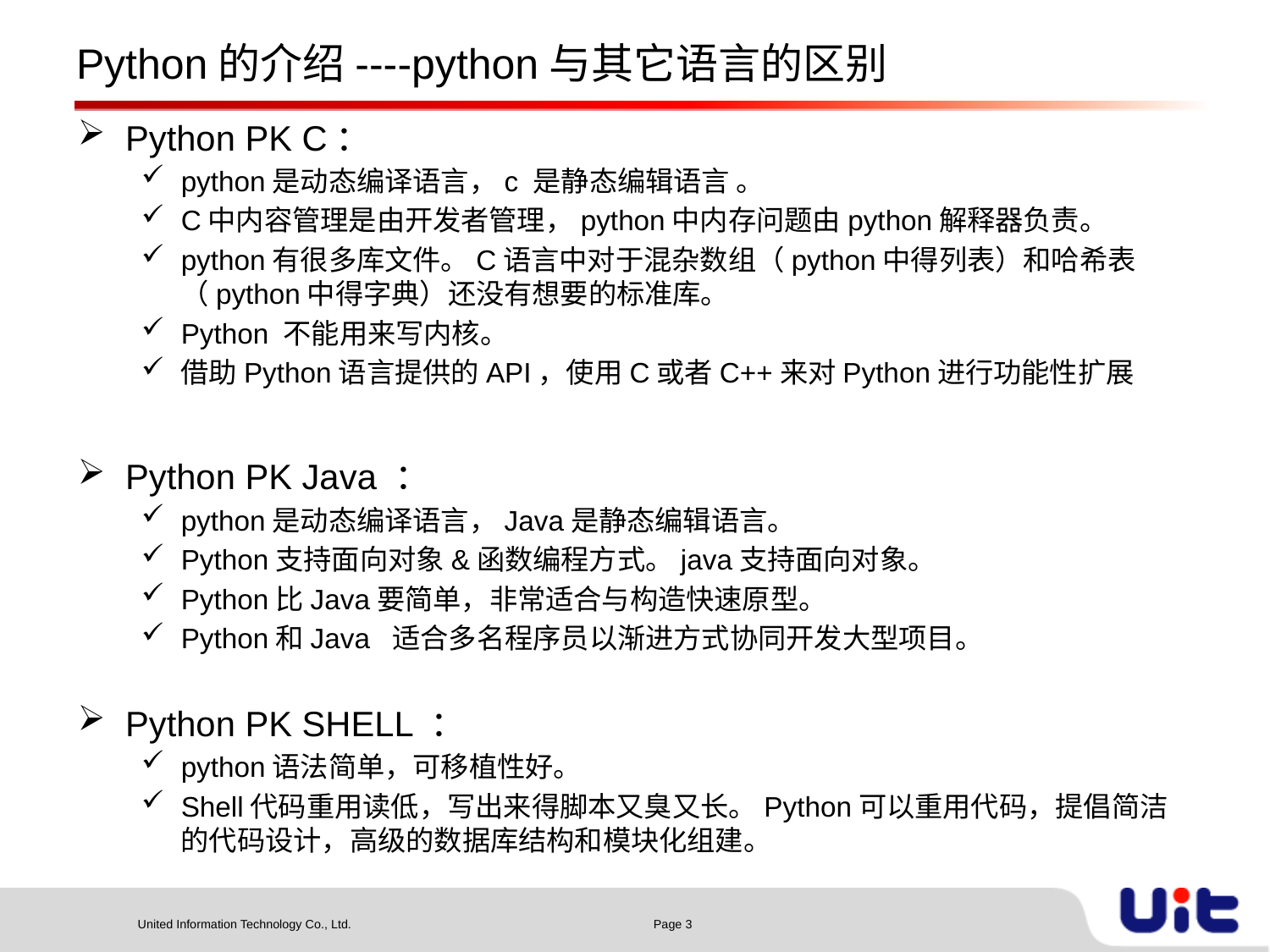

# Python的介绍----python与其它语言的区别
Python PK C：
python是动态编译语言，c 是静态编辑语言 。
C中内容管理是由开发者管理，python中内存问题由python解释器负责。
python有很多库文件。C语言中对于混杂数组（python中得列表）和哈希表（python中得字典）还没有想要的标准库。
Python 不能用来写内核。
借助Python语言提供的API，使用C或者C++来对Python进行功能性扩展

Python PK Java ：
python是动态编译语言，Java是静态编辑语言。
Python支持面向对象&函数编程方式。java支持面向对象。
Python比Java要简单，非常适合与构造快速原型。
Python和Java  适合多名程序员以渐进方式协同开发大型项目。

Python PK SHELL ：
python语法简单，可移植性好。
Shell代码重用读低，写出来得脚本又臭又长。Python可以重用代码，提倡简洁的代码设计，高级的数据库结构和模块化组建。
Page 3